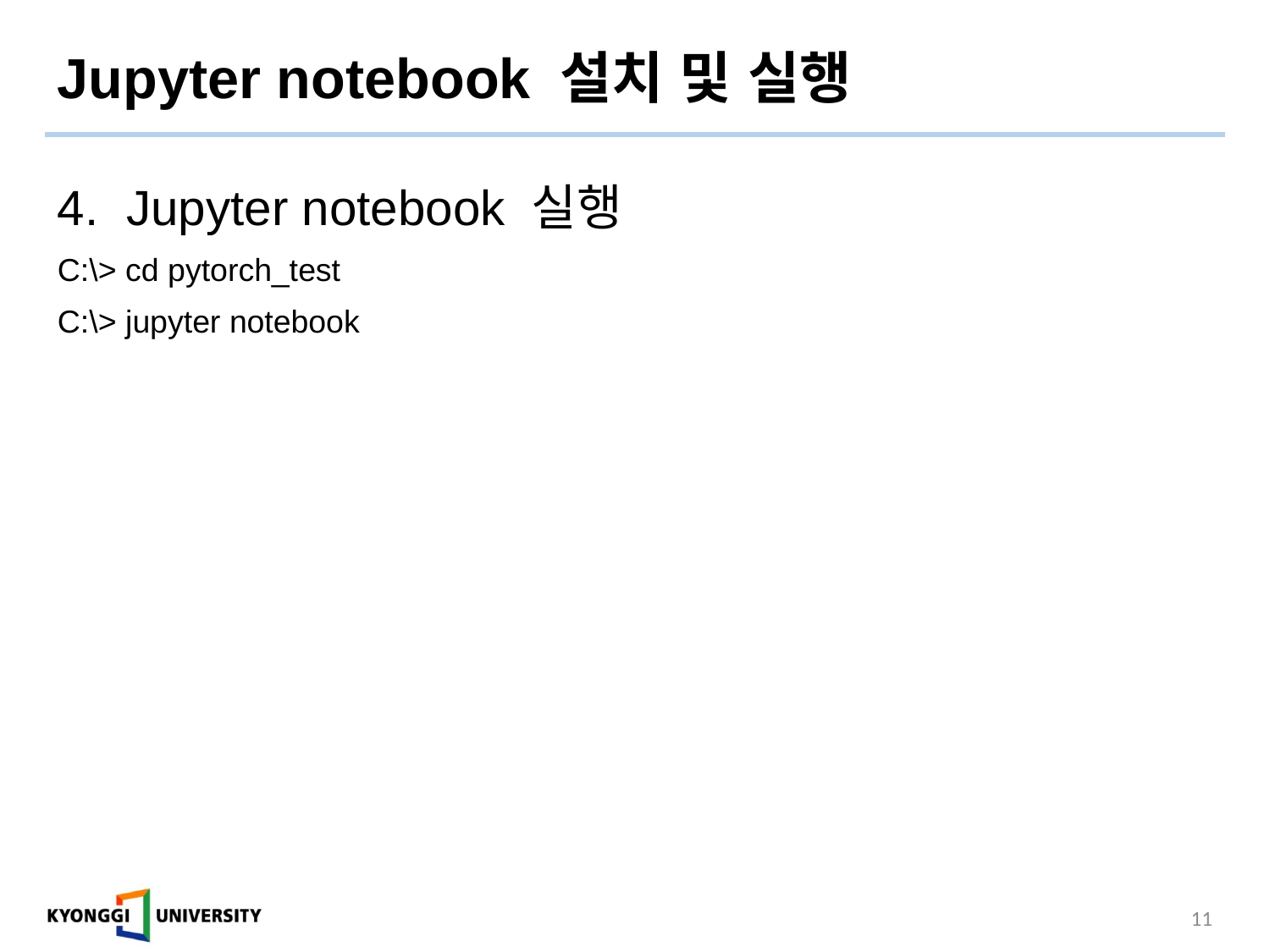

# Jupyter notebook 설치 및 실행
4.  Jupyter notebook 실행
C:\> cd pytorch_test
C:\> jupyter notebook

11